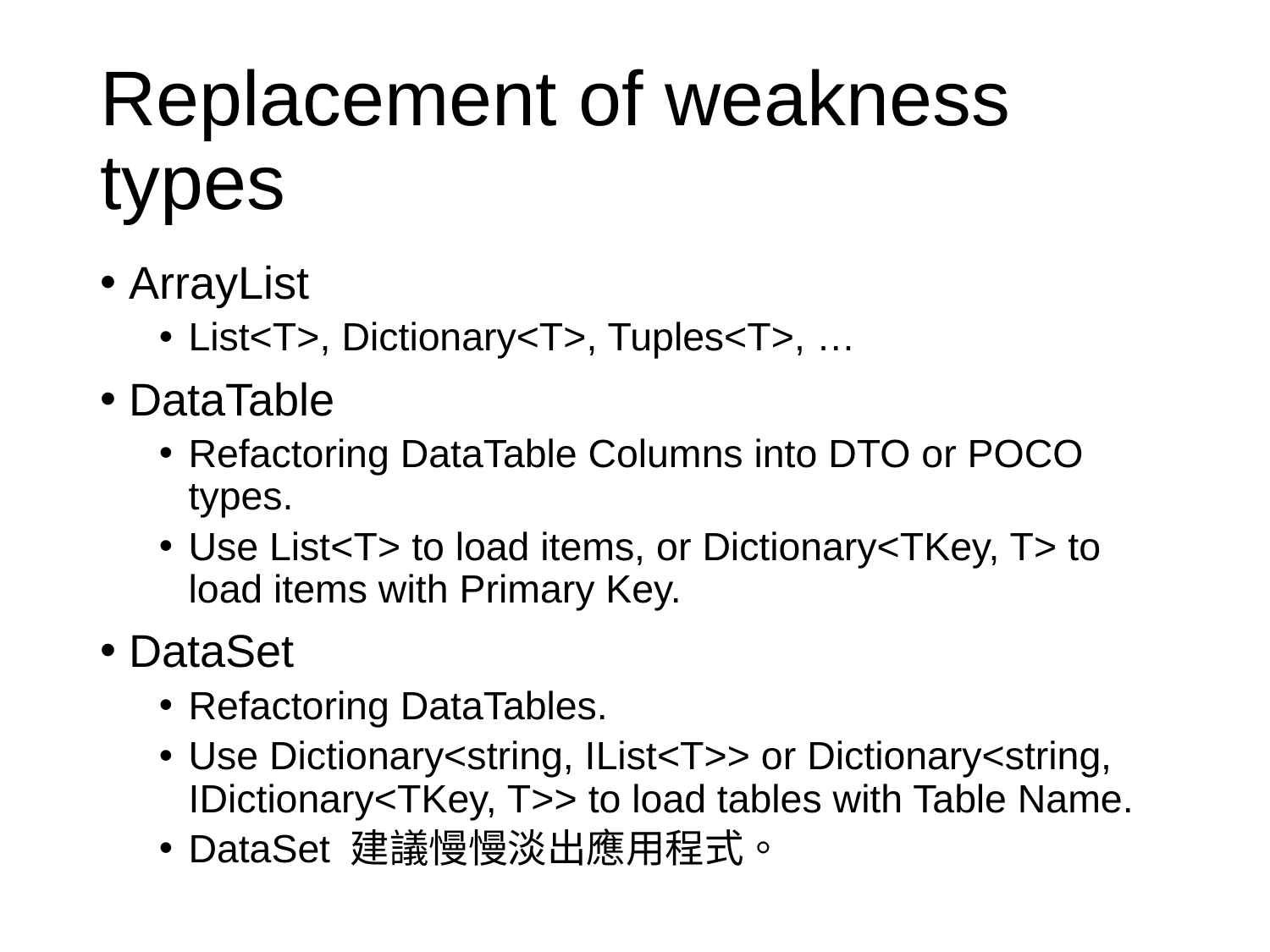

# Replacement of weakness types
ArrayList
List<T>, Dictionary<T>, Tuples<T>, …
DataTable
Refactoring DataTable Columns into DTO or POCO types.
Use List<T> to load items, or Dictionary<TKey, T> to load items with Primary Key.
DataSet
Refactoring DataTables.
Use Dictionary<string, IList<T>> or Dictionary<string, IDictionary<TKey, T>> to load tables with Table Name.
DataSet 建議慢慢淡出應用程式。